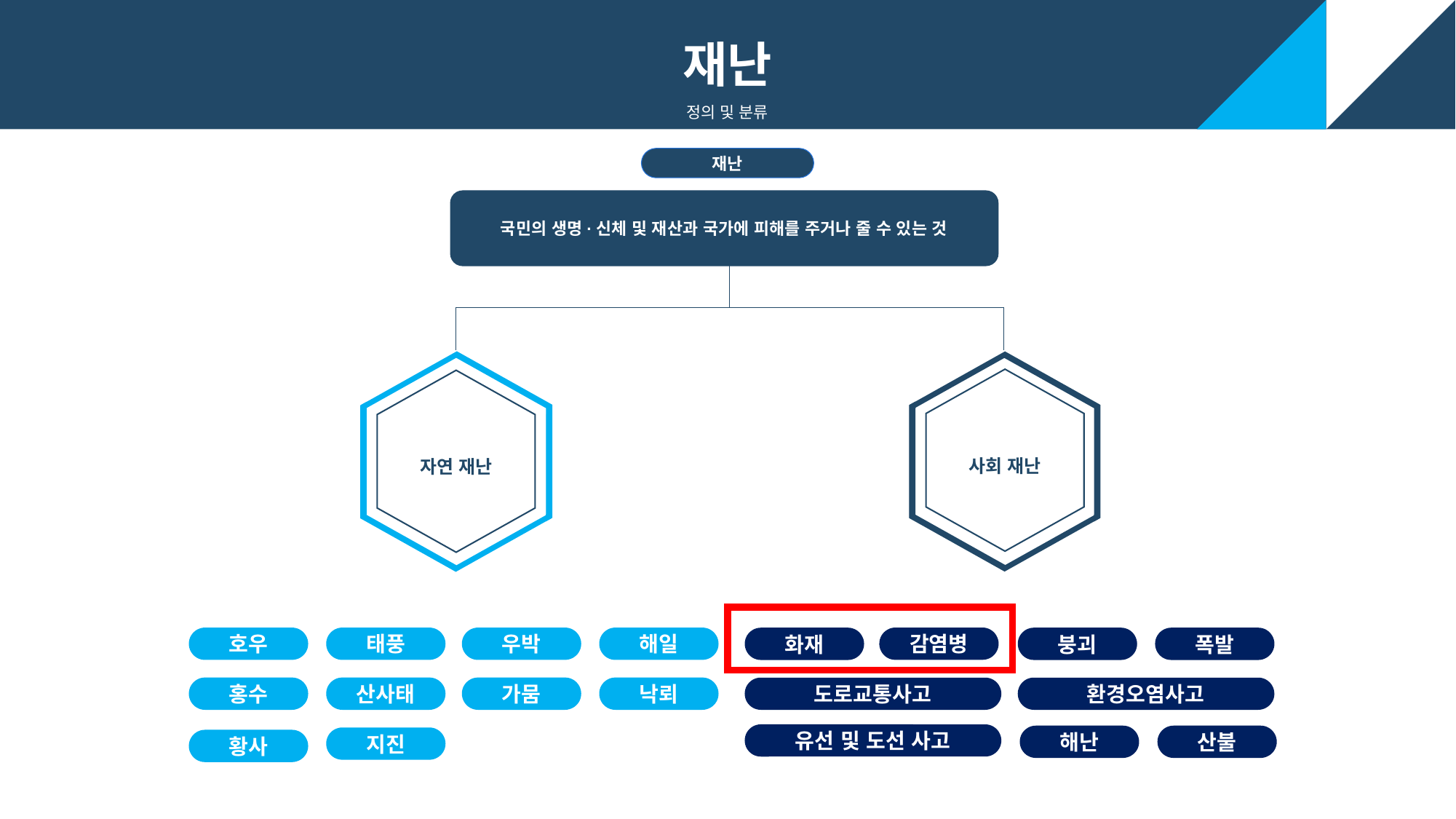

재난
정의 및 분류

재난
국민의 생명·신체 및 재산과 국가에 피해를 주거나 줄 수 있는 것

사회 재난

자연 재난

감염병
태풍
해일
호우
우박
폭발
화재
붕괴
산사태
낙뢰
홍수
가뭄
도로교통사고
환경오염사고
유선 및 도선 사고
산불
해난
지진
황사